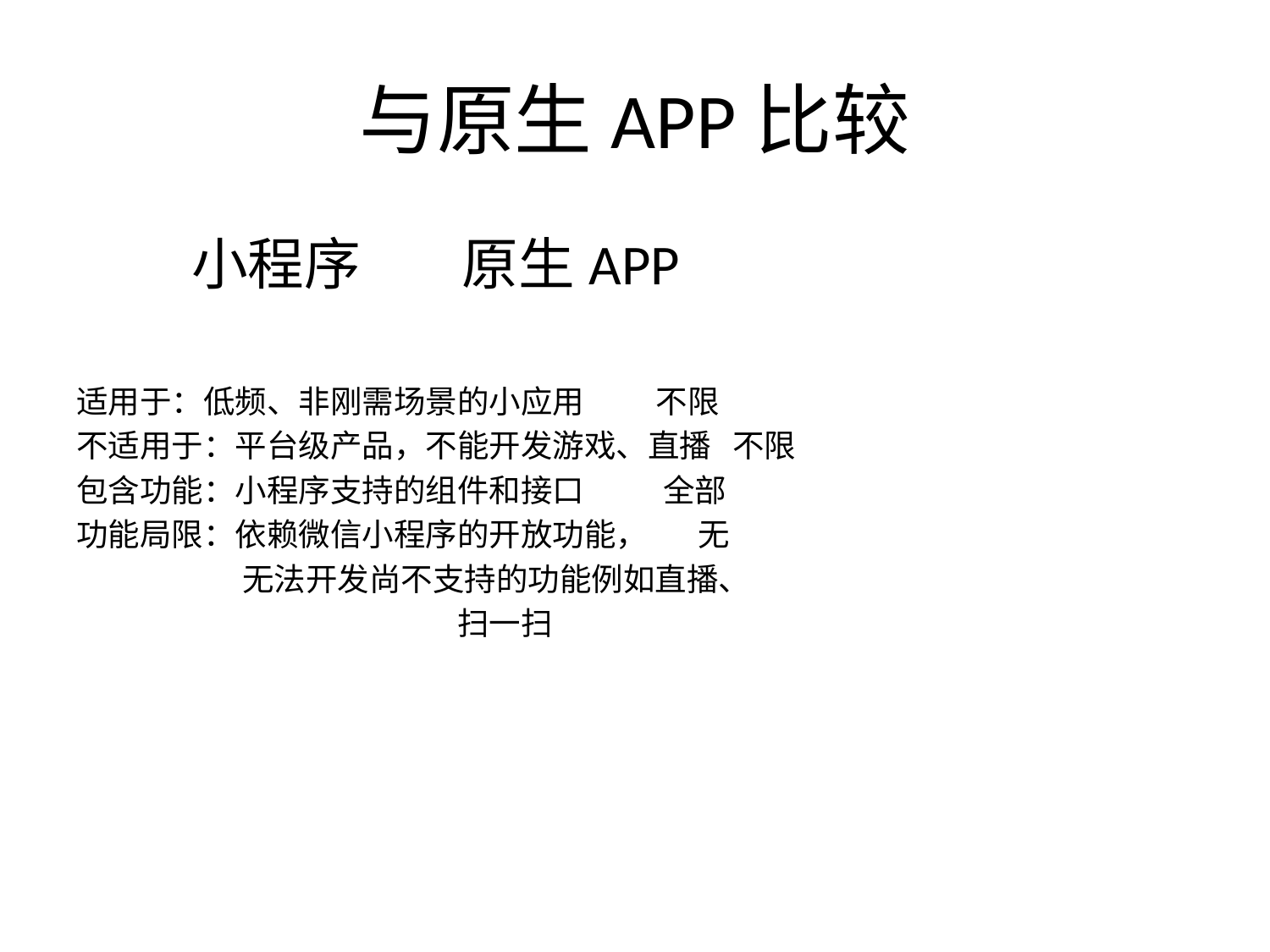

# 与原生APP比较
        小程序        原生APP

适用于：低频、非刚需场景的小应用          不限
不适用于：平台级产品，不能开发游戏、直播   不限
包含功能：小程序支持的组件和接口           全部
功能局限：依赖微信小程序的开放功能，       无
                      无法开发尚不支持的功能例如直播、
			扫一扫